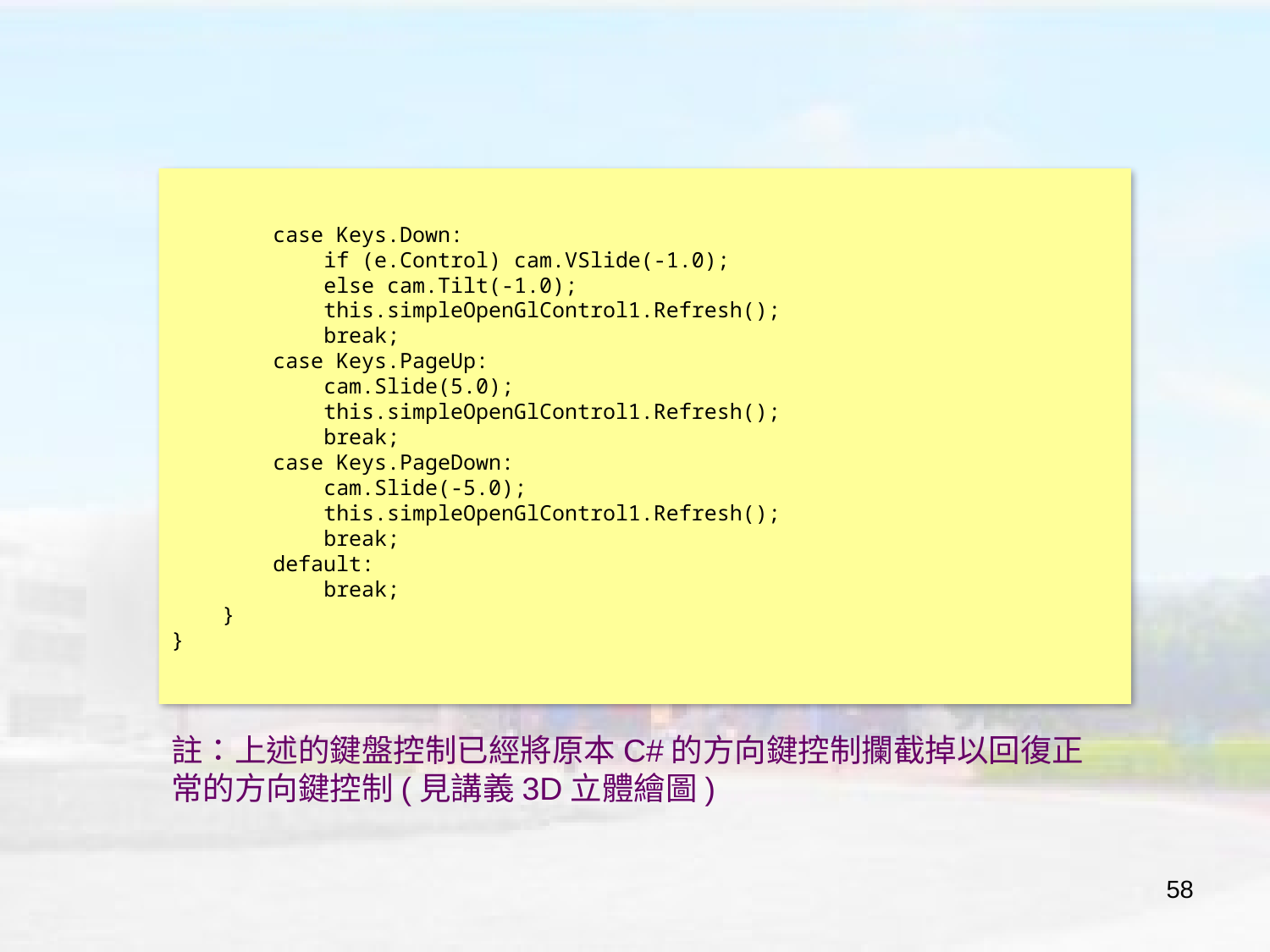

case Keys.Down:
            if (e.Control) cam.VSlide(-1.0);
            else cam.Tilt(-1.0);
            this.simpleOpenGlControl1.Refresh();
            break;
        case Keys.PageUp:
            cam.Slide(5.0);
            this.simpleOpenGlControl1.Refresh();
            break;
        case Keys.PageDown:
            cam.Slide(-5.0);
            this.simpleOpenGlControl1.Refresh();
            break;
        default:
            break;
    }
}
註：上述的鍵盤控制已經將原本C#的方向鍵控制攔截掉以回復正常的方向鍵控制(見講義3D立體繪圖)
58